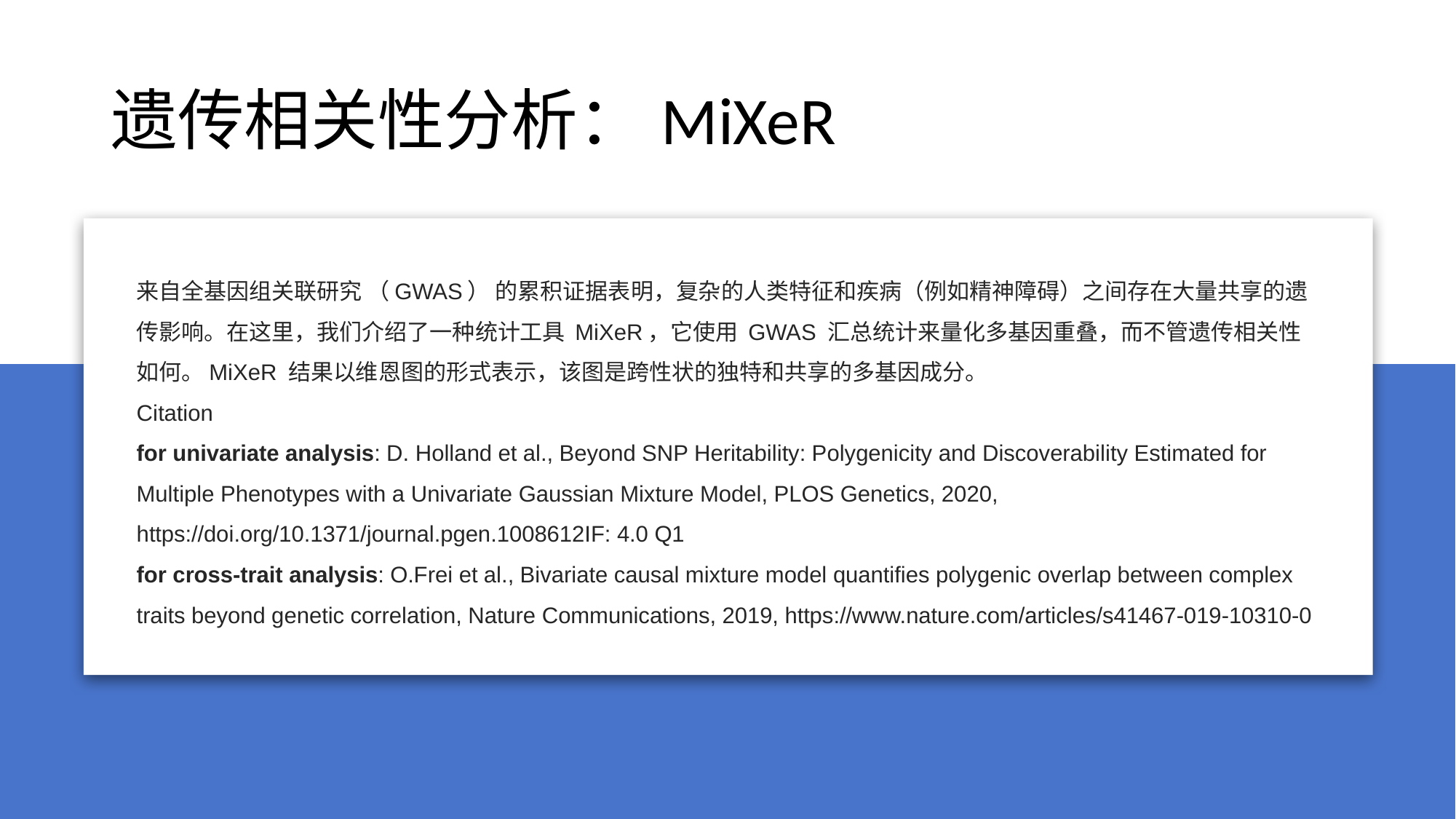

# 遗传相关性分析：MiXeR

来自全基因组关联研究 （GWAS） 的累积证据表明，复杂的人类特征和疾病（例如精神障碍）之间存在大量共享的遗传影响。在这里，我们介绍了一种统计工具 MiXeR，它使用 GWAS 汇总统计来量化多基因重叠，而不管遗传相关性如何。MiXeR 结果以维恩图的形式表示，该图是跨性状的独特和共享的多基因成分。
Citation
for univariate analysis: D. Holland et al., Beyond SNP Heritability: Polygenicity and Discoverability Estimated for Multiple Phenotypes with a Univariate Gaussian Mixture Model, PLOS Genetics, 2020, https://doi.org/10.1371/journal.pgen.1008612IF: 4.0 Q1
for cross-trait analysis: O.Frei et al., Bivariate causal mixture model quantifies polygenic overlap between complex traits beyond genetic correlation, Nature Communications, 2019, https://www.nature.com/articles/s41467-019-10310-0